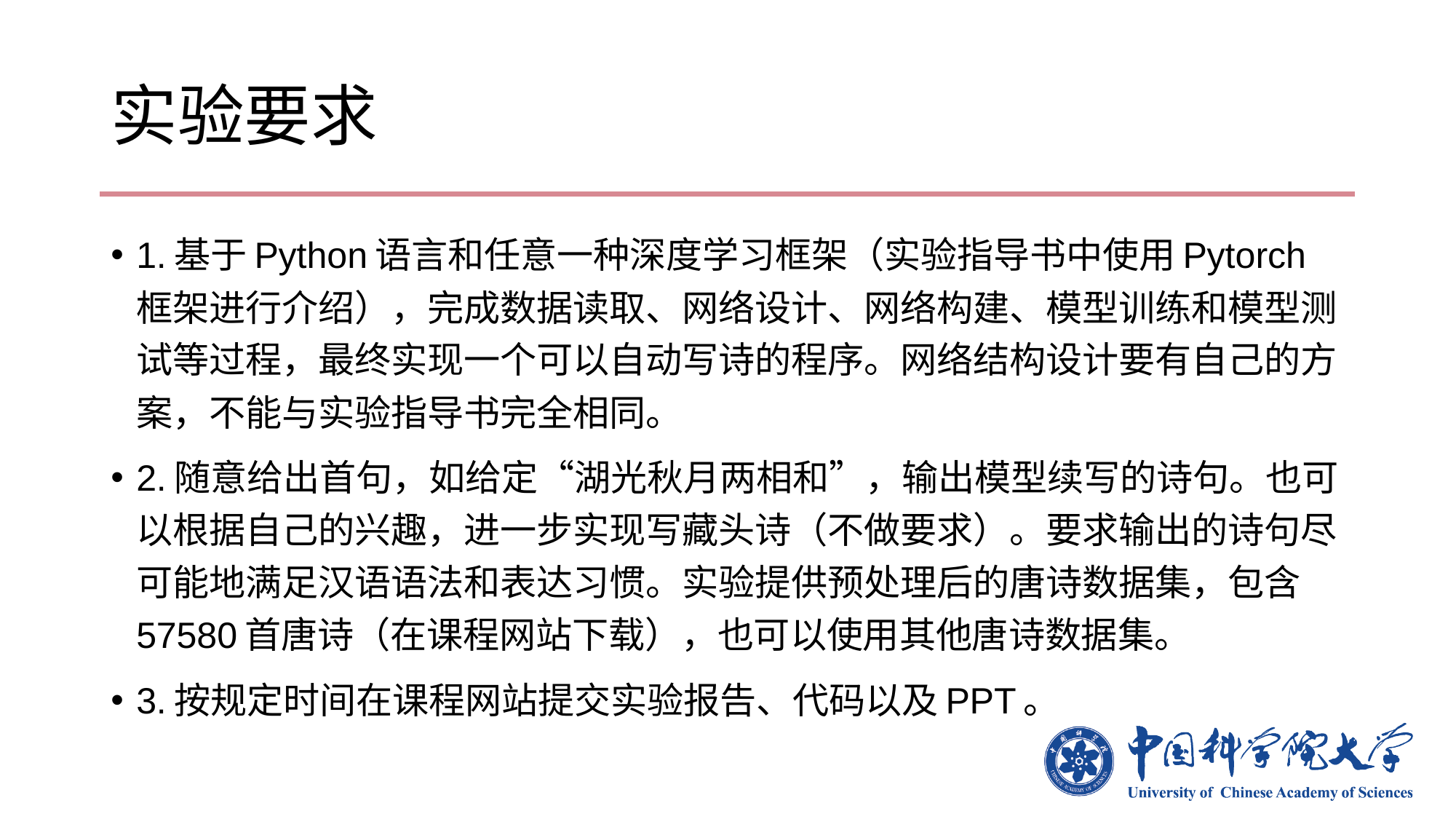

# 实验要求
1.基于Python语言和任意一种深度学习框架（实验指导书中使用Pytorch框架进行介绍），完成数据读取、网络设计、网络构建、模型训练和模型测试等过程，最终实现一个可以自动写诗的程序。网络结构设计要有自己的方案，不能与实验指导书完全相同。
2.随意给出首句，如给定“湖光秋月两相和”，输出模型续写的诗句。也可以根据自己的兴趣，进一步实现写藏头诗（不做要求）。要求输出的诗句尽可能地满足汉语语法和表达习惯。实验提供预处理后的唐诗数据集，包含57580首唐诗（在课程网站下载），也可以使用其他唐诗数据集。
3.按规定时间在课程网站提交实验报告、代码以及PPT。